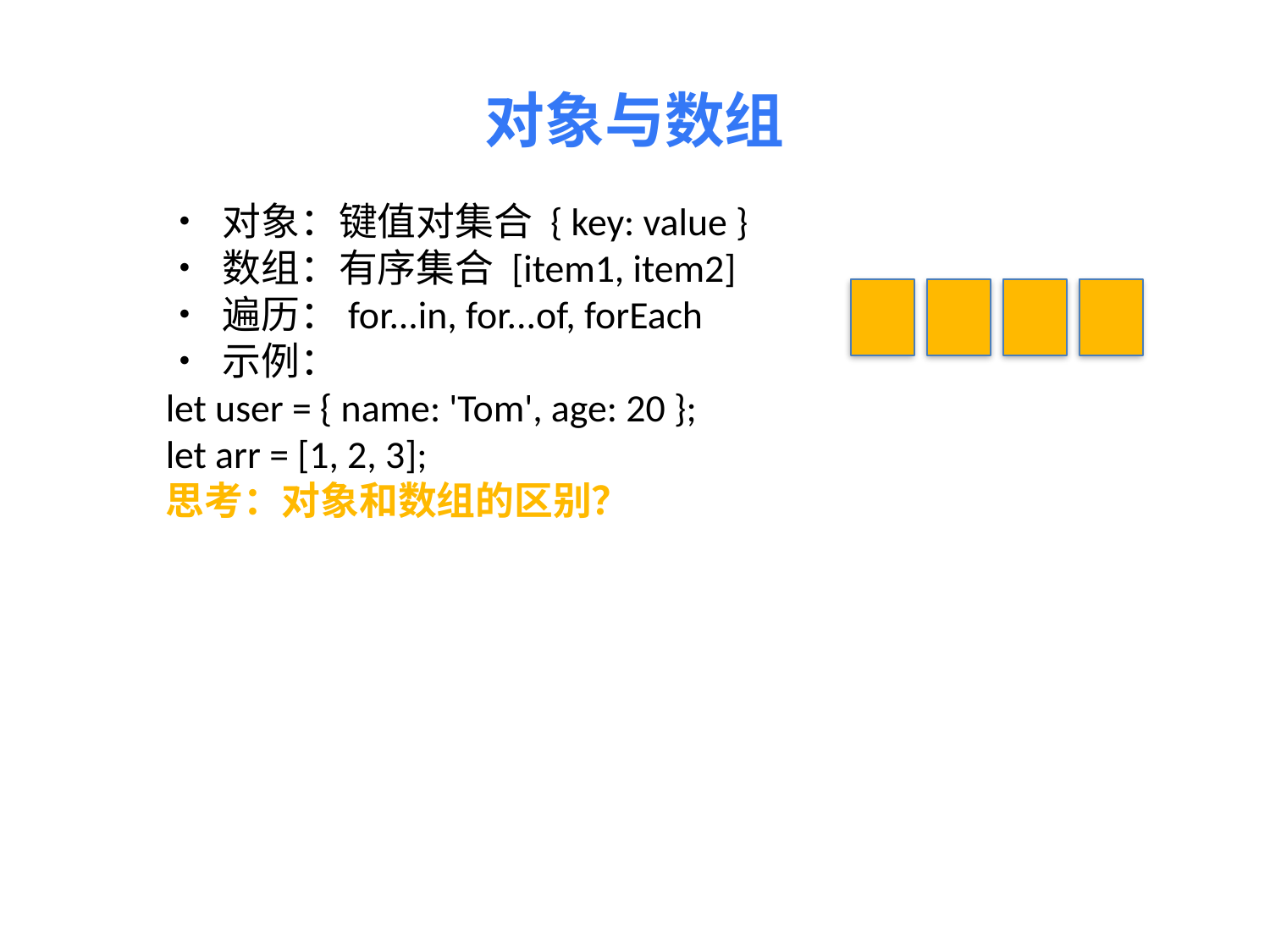

对象与数组

• 对象：键值对集合 { key: value }
• 数组：有序集合 [item1, item2]
• 遍历：for...in, for...of, forEach
• 示例：
let user = { name: 'Tom', age: 20 };
let arr = [1, 2, 3];
思考：对象和数组的区别？